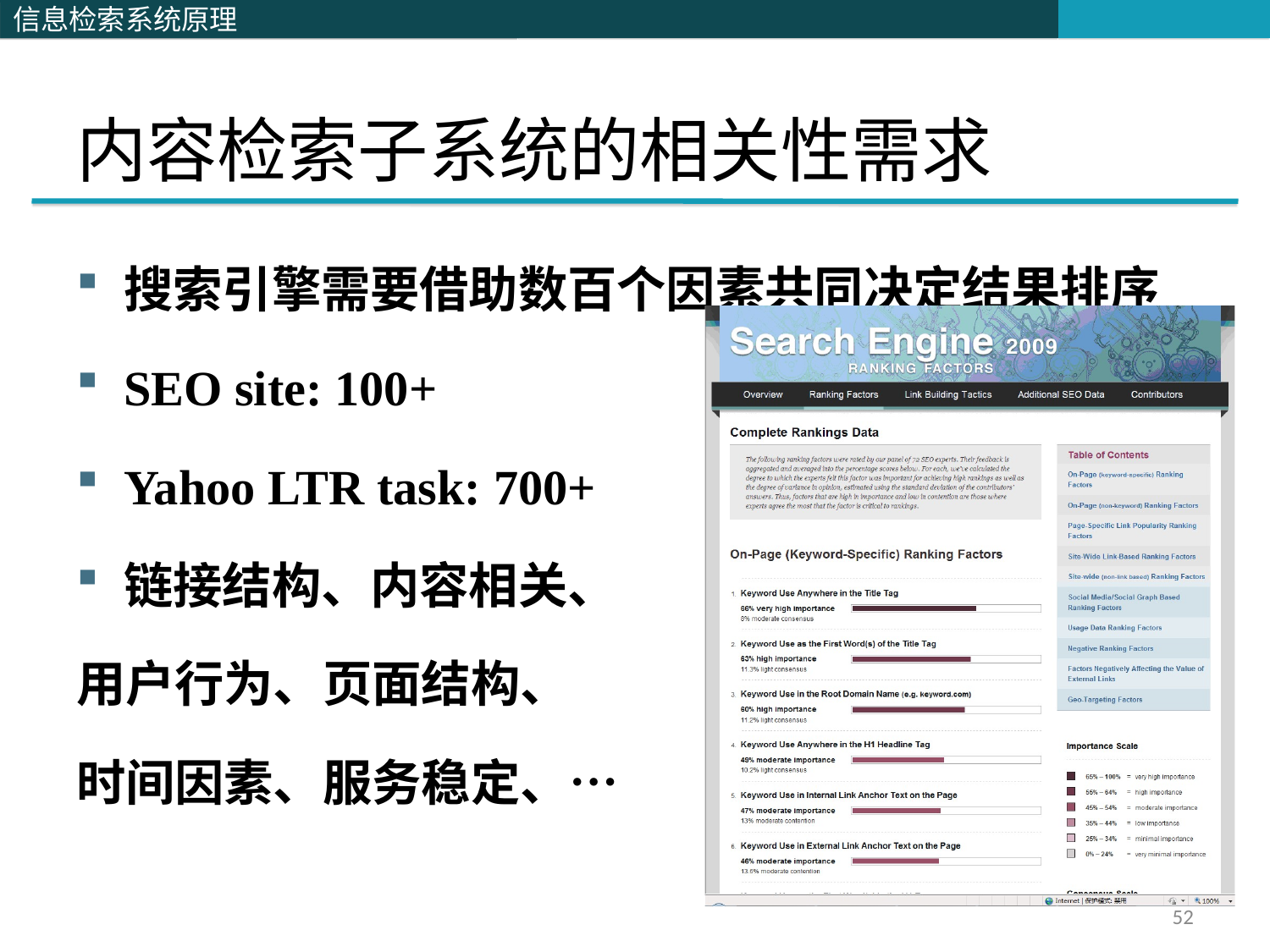

# 内容检索子系统的相关性需求
搜索引擎需要借助数百个因素共同决定结果排序
SEO site: 100+
Yahoo LTR task: 700+
链接结构、内容相关、
用户行为、页面结构、
时间因素、服务稳定、…

52